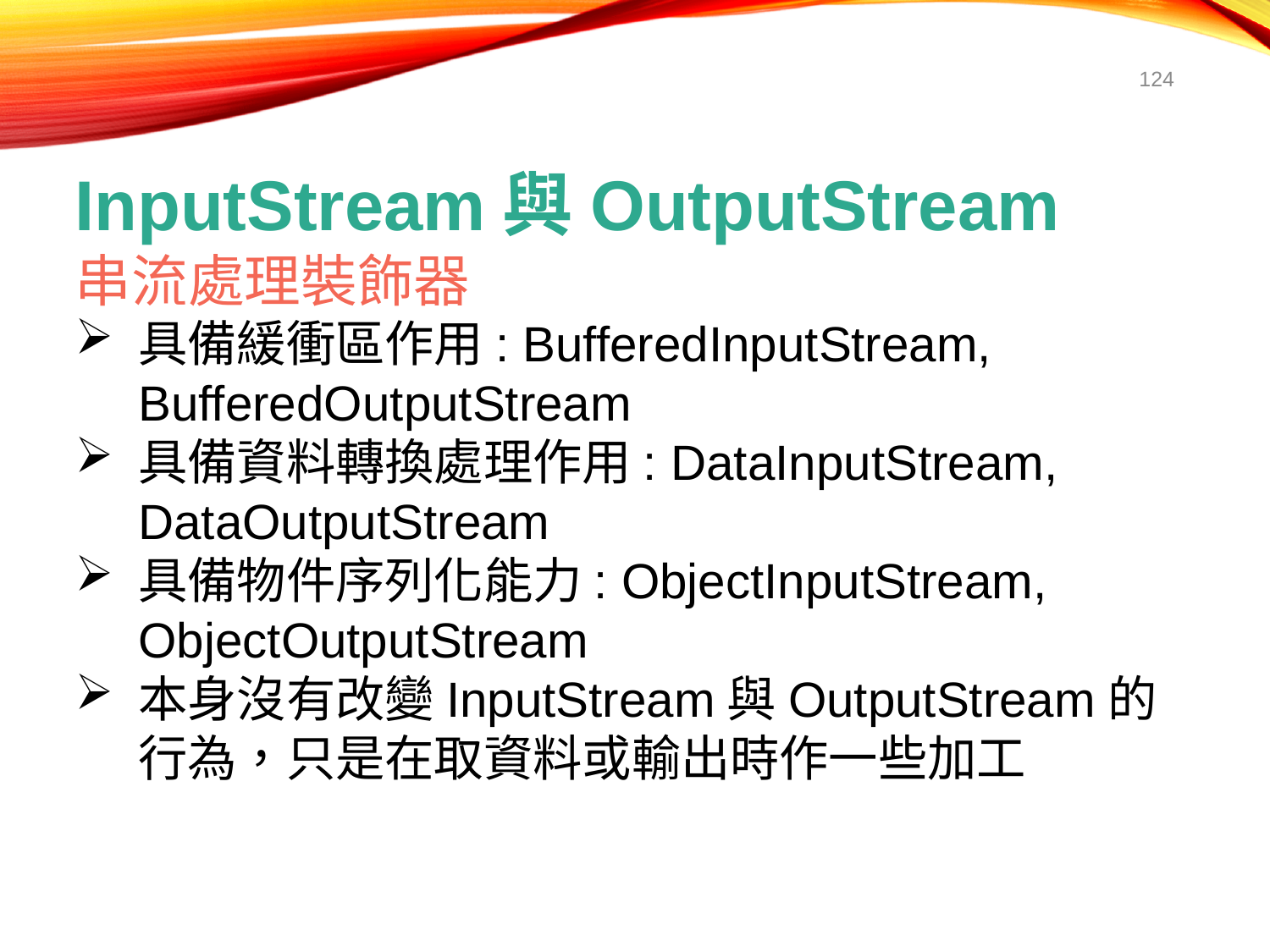

124
InputStream與OutputStream
串流處理裝飾器
具備緩衝區作用: BufferedInputStream, BufferedOutputStream
具備資料轉換處理作用: DataInputStream, DataOutputStream
具備物件序列化能力: ObjectInputStream, ObjectOutputStream
本身沒有改變InputStream與OutputStream的行為，只是在取資料或輸出時作一些加工